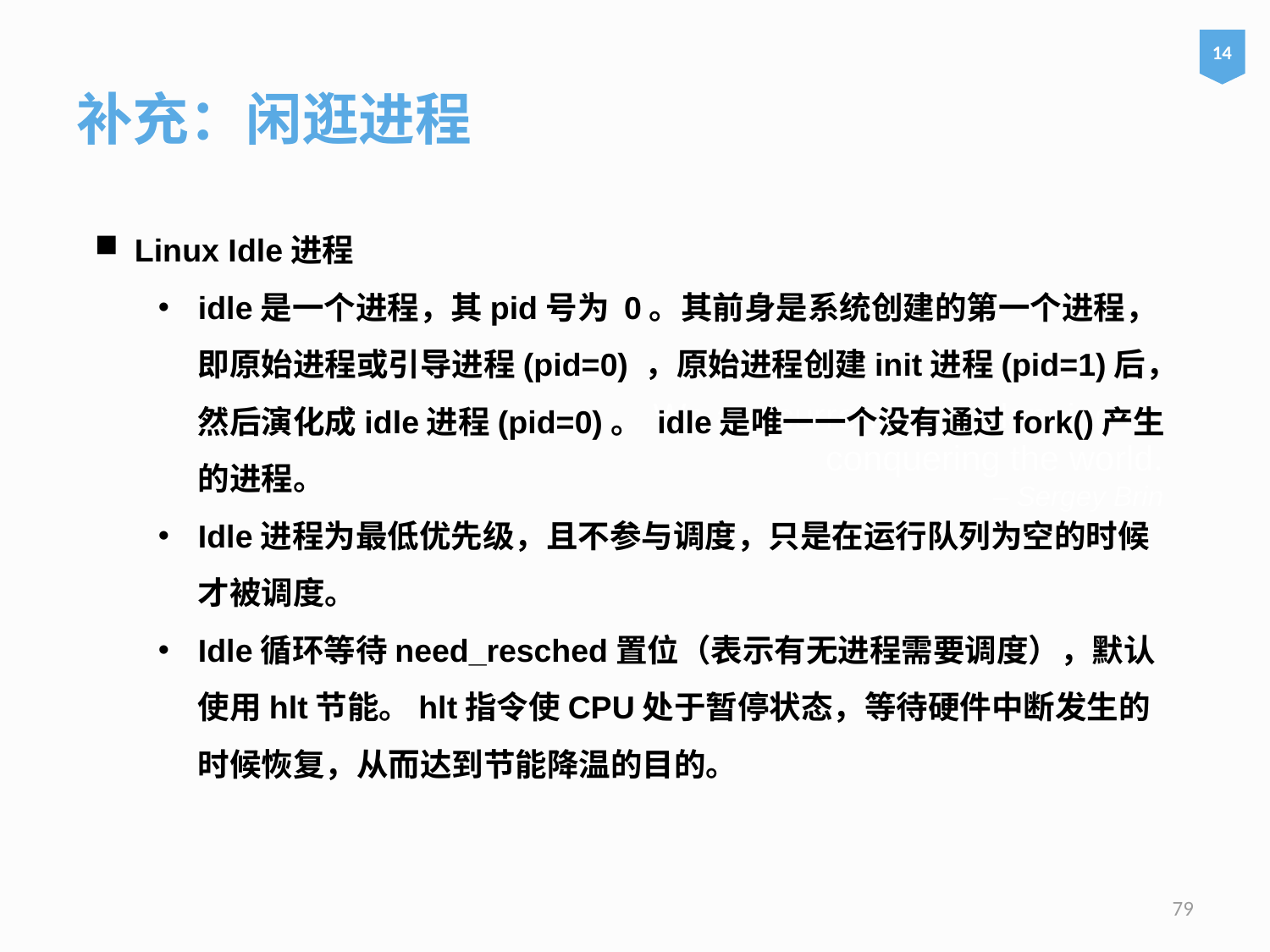

14
补充：闲逛进程
Linux Idle进程
idle是一个进程，其pid号为 0。其前身是系统创建的第一个进程，即原始进程或引导进程(pid=0) ，原始进程创建init进程(pid=1)后，然后演化成idle进程(pid=0)。 idle是唯一一个没有通过fork()产生的进程。
Idle进程为最低优先级，且不参与调度，只是在运行队列为空的时候才被调度。
Idle循环等待need_resched置位（表示有无进程需要调度），默认使用hlt节能。hlt指令使CPU处于暂停状态，等待硬件中断发生的时候恢复，从而达到节能降温的目的。
# We are currently not planning on conquering the world. – Sergey Brin
79